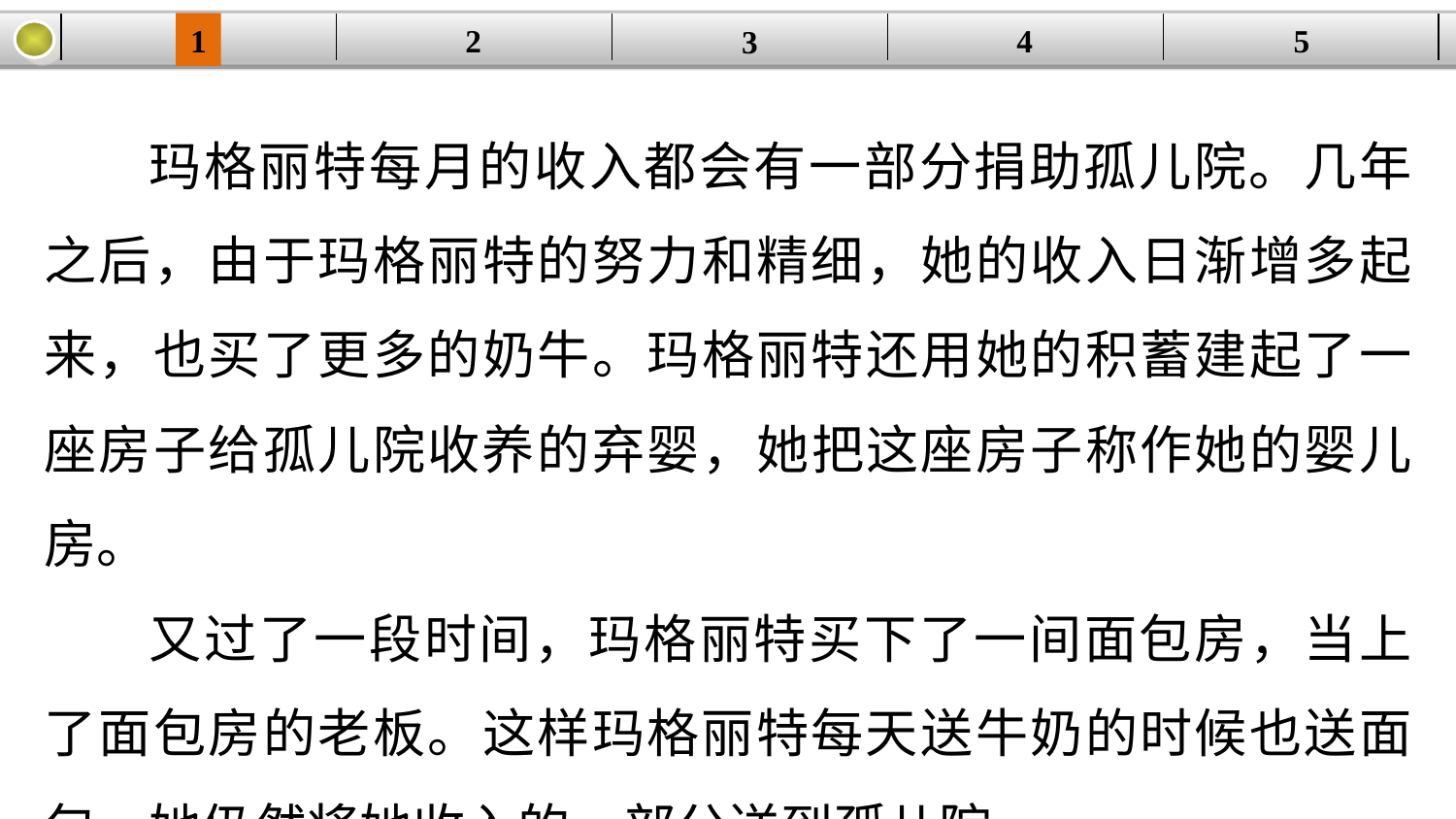

1
2
4
5
|  |  |  |  |  |
| --- | --- | --- | --- | --- |
3

玛格丽特每月的收入都会有一部分捐助孤儿院。几年之后，由于玛格丽特的努力和精细，她的收入日渐增多起来，也买了更多的奶牛。玛格丽特还用她的积蓄建起了一座房子给孤儿院收养的弃婴，她把这座房子称作她的婴儿房。
又过了一段时间，玛格丽特买下了一间面包房，当上了面包房的老板。这样玛格丽特每天送牛奶的时候也送面包，她仍然将她收入的一部分送到孤儿院。